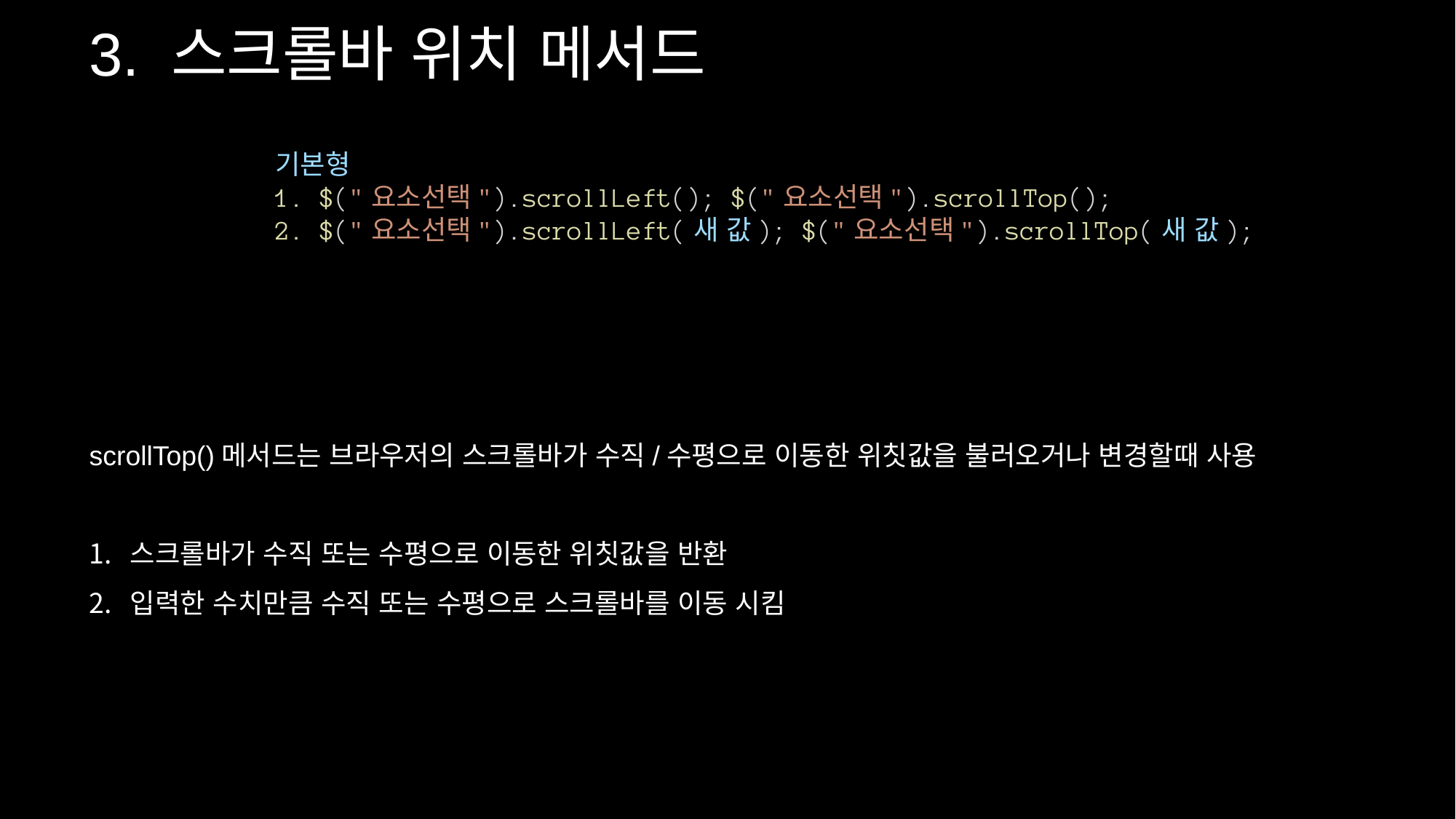

3. 스크롤바 위치 메서드
기본형
1. $("요소선택").scrollLeft(); $("요소선택").scrollTop();
2. $("요소선택").scrollLeft(새 값); $("요소선택").scrollTop(새 값);
scrollTop()메서드는 브라우저의 스크롤바가 수직/수평으로 이동한 위칫값을 불러오거나 변경할때 사용

스크롤바가 수직 또는 수평으로 이동한 위칫값을 반환
입력한 수치만큼 수직 또는 수평으로 스크롤바를 이동 시킴